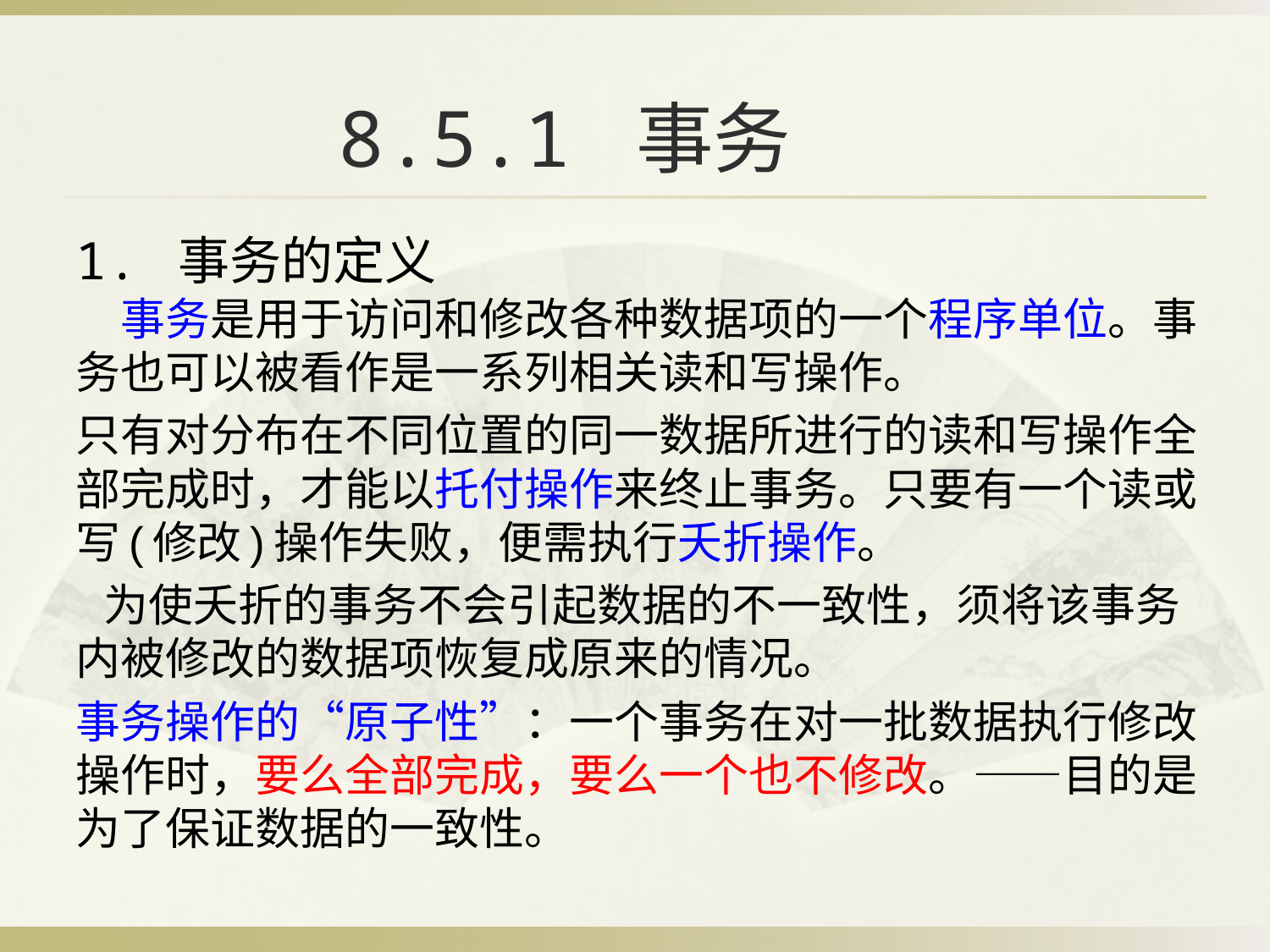

# 8.5.1 事务
1. 事务的定义
　事务是用于访问和修改各种数据项的一个程序单位。事务也可以被看作是一系列相关读和写操作。
只有对分布在不同位置的同一数据所进行的读和写操作全部完成时，才能以托付操作来终止事务。只要有一个读或写(修改)操作失败，便需执行夭折操作。
  为使夭折的事务不会引起数据的不一致性，须将该事务内被修改的数据项恢复成原来的情况。
事务操作的“原子性”：一个事务在对一批数据执行修改操作时，要么全部完成，要么一个也不修改。——目的是为了保证数据的一致性。